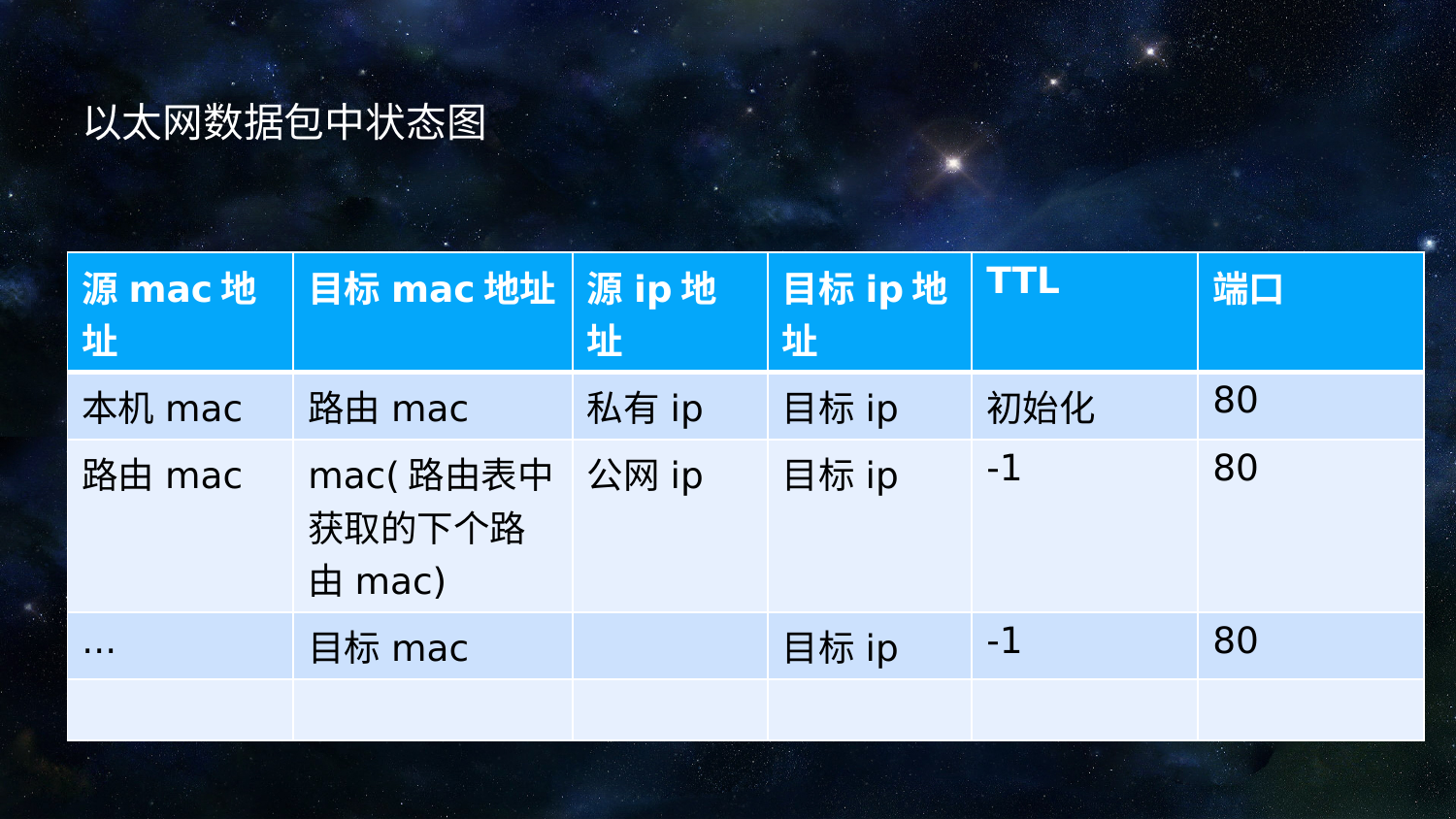

以太网数据包中状态图

| 源mac地址 | 目标mac地址 | 源ip地址 | 目标ip地址 | TTL | 端口 |
| --- | --- | --- | --- | --- | --- |
| 本机mac | 路由mac | 私有ip | 目标ip | 初始化 | 80 |
| 路由mac | mac(路由表中获取的下个路由mac) | 公网ip | 目标ip | -1 | 80 |
| ... | 目标mac |  | 目标ip | -1 | 80 |
|  |  |  |  |  |  |